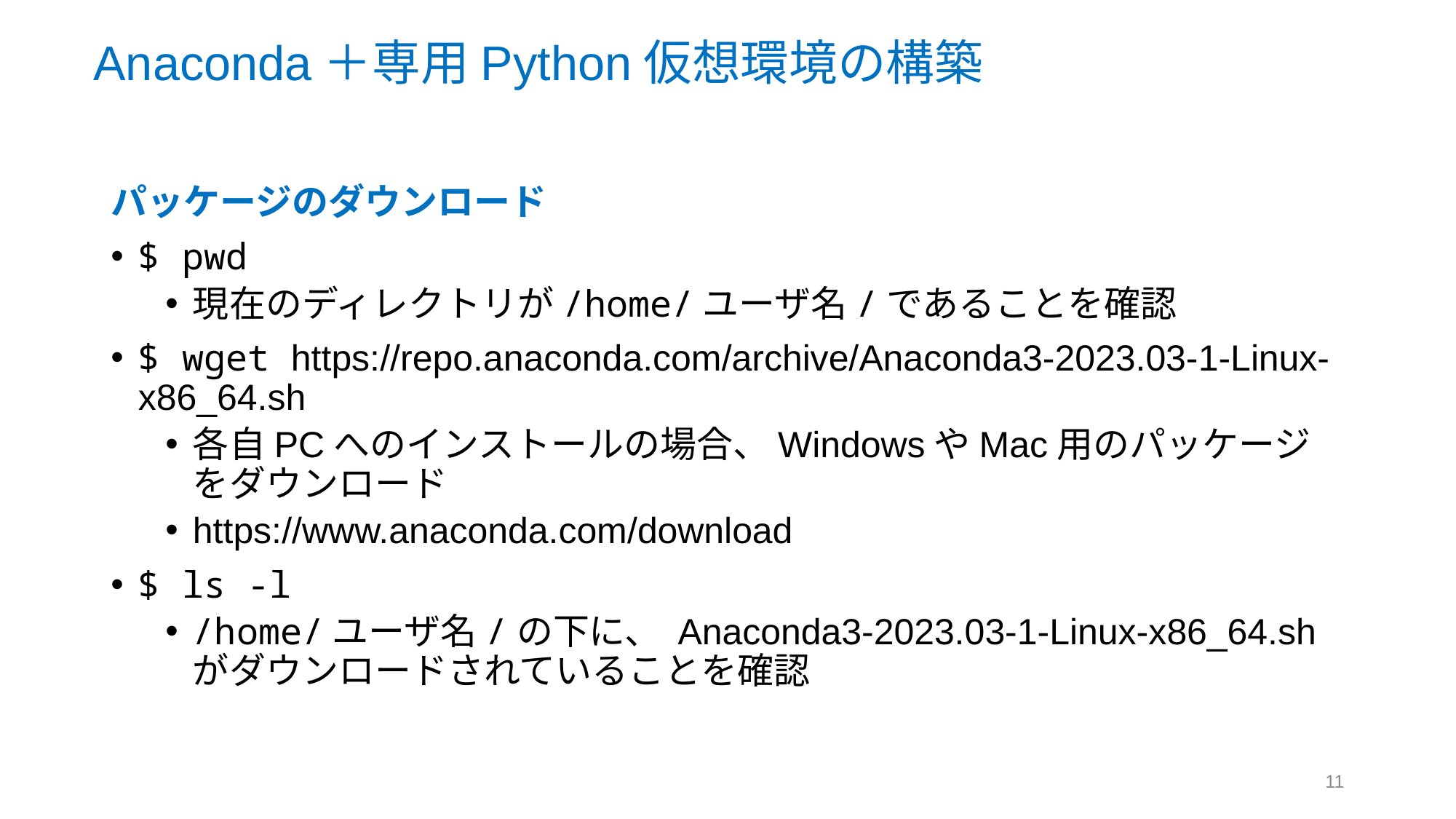

Anaconda＋専用Python仮想環境の構築
パッケージのダウンロード
$ pwd
現在のディレクトリが/home/ユーザ名/であることを確認
$ wget https://repo.anaconda.com/archive/Anaconda3-2023.03-1-Linux-x86_64.sh
各自PCへのインストールの場合、WindowsやMac用のパッケージをダウンロード
https://www.anaconda.com/download
$ ls -l
/home/ユーザ名/の下に、 Anaconda3-2023.03-1-Linux-x86_64.shがダウンロードされていることを確認
11